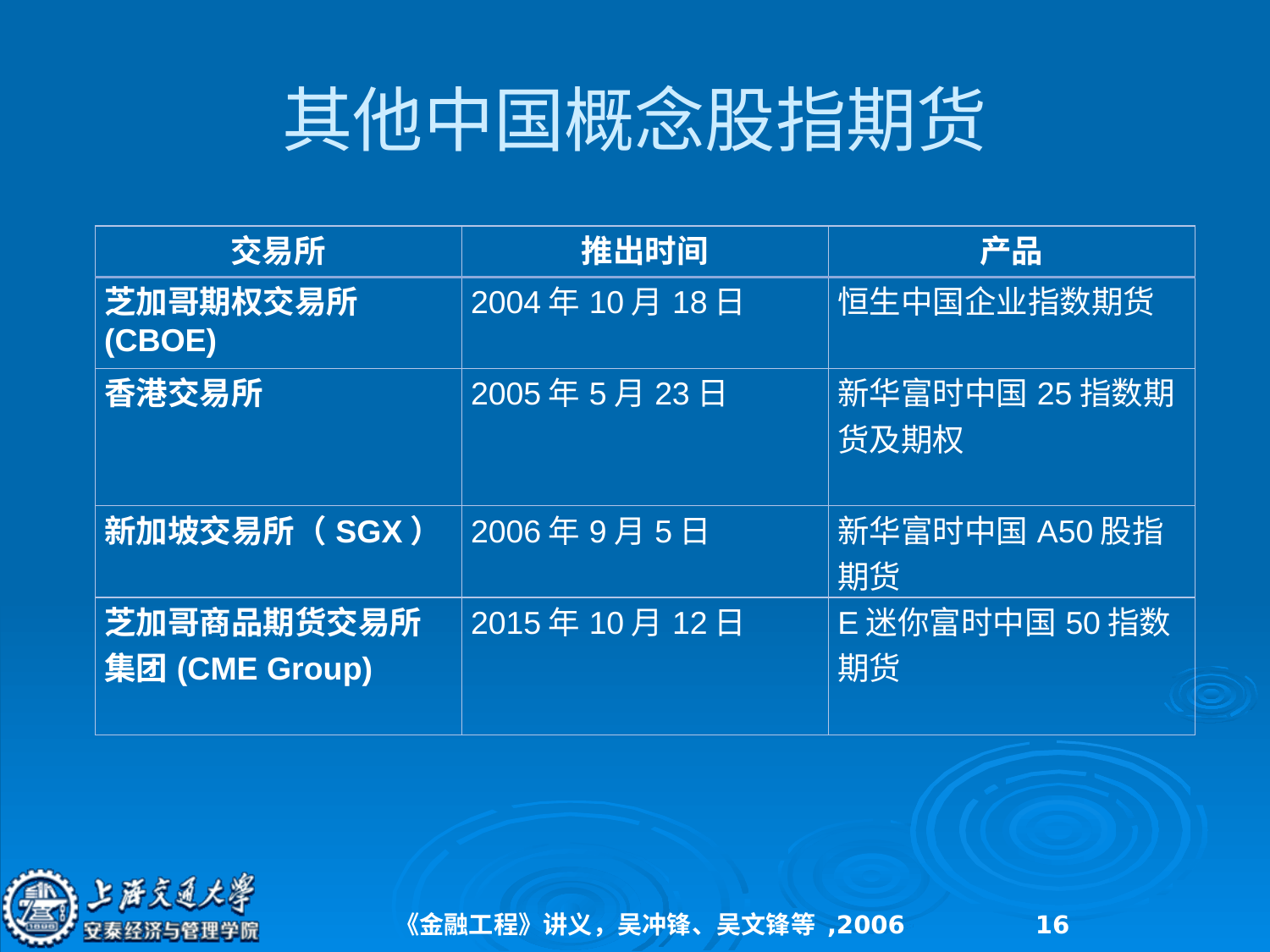

# 其他中国概念股指期货
| 交易所 | 推出时间 | 产品 |
| --- | --- | --- |
| 芝加哥期权交易所(CBOE) | 2004年10月18日 | 恒生中国企业指数期货 |
| 香港交易所 | 2005年5月23日 | 新华富时中国25指数期货及期权 |
| 新加坡交易所（SGX） | 2006年9月5日 | 新华富时中国A50股指期货 |
| 芝加哥商品期货交易所集团(CME Group) | 2015年10月12日 | E迷你富时中国50指数期货 |